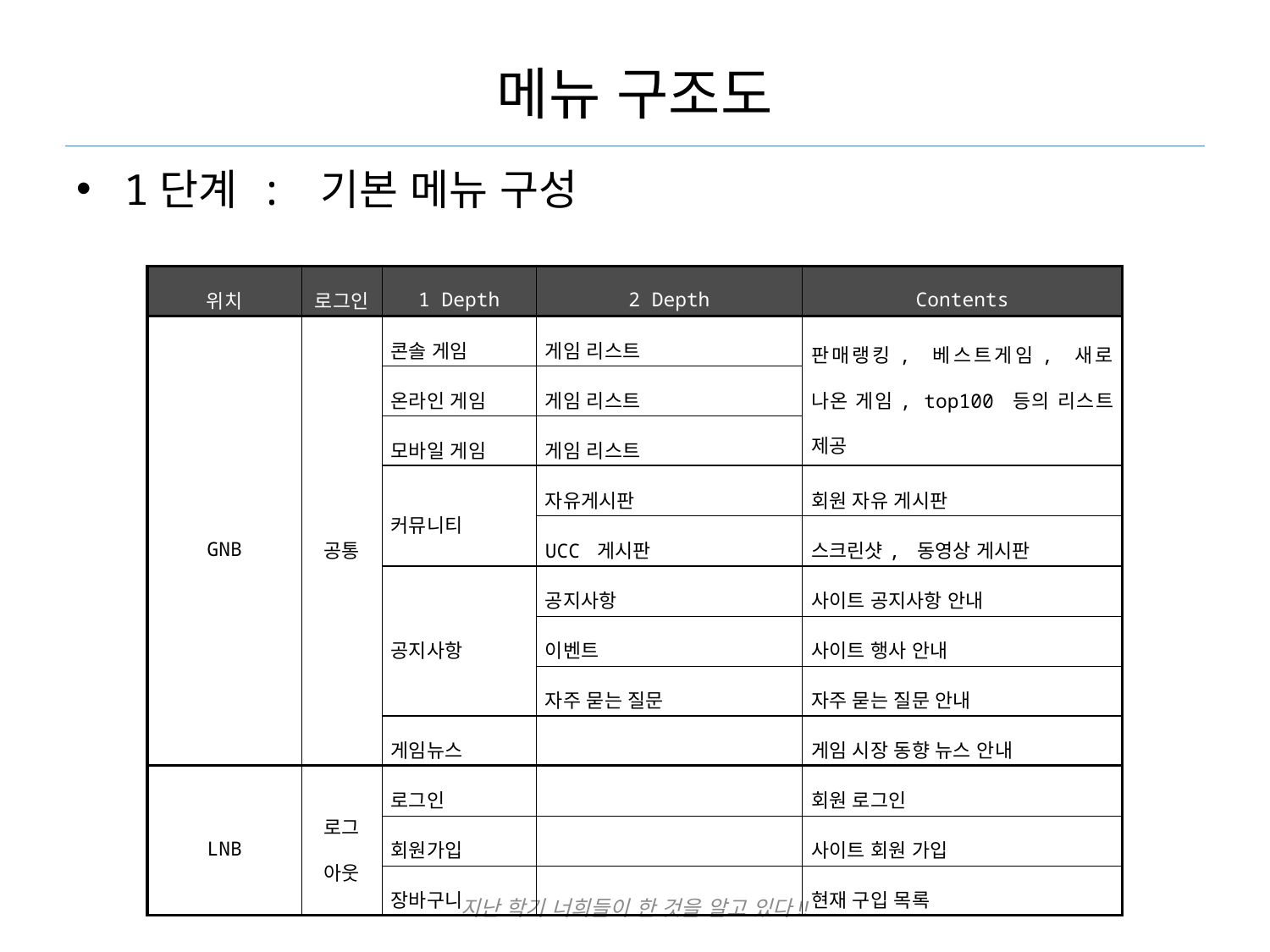

# 메뉴 구조도
1단계 : 기본 메뉴 구성
| 위치 | 로그인 | 1 Depth | 2 Depth | Contents |
| --- | --- | --- | --- | --- |
| GNB | 공통 | 콘솔 게임 | 게임 리스트 | 판매랭킹, 베스트게임, 새로 나온 게임, top100 등의 리스트 제공 |
|  |  | 온라인 게임 | 게임 리스트 |  |
|  |  | 모바일 게임 | 게임 리스트 |  |
|  |  | 커뮤니티 | 자유게시판 | 회원 자유 게시판 |
|  |  |  | UCC 게시판 | 스크린샷, 동영상 게시판 |
|  |  | 공지사항 | 공지사항 | 사이트 공지사항 안내 |
|  |  |  | 이벤트 | 사이트 행사 안내 |
|  |  |  | 자주 묻는 질문 | 자주 묻는 질문 안내 |
|  |  | 게임뉴스 |  | 게임 시장 동향 뉴스 안내 |
| LNB | 로그 아웃 | 로그인 |  | 회원 로그인 |
|  |  | 회원가입 |  | 사이트 회원 가입 |
|  |  | 장바구니 |  | 현재 구입 목록 |
지난 학기 너희들이 한 것을 알고 있다!!